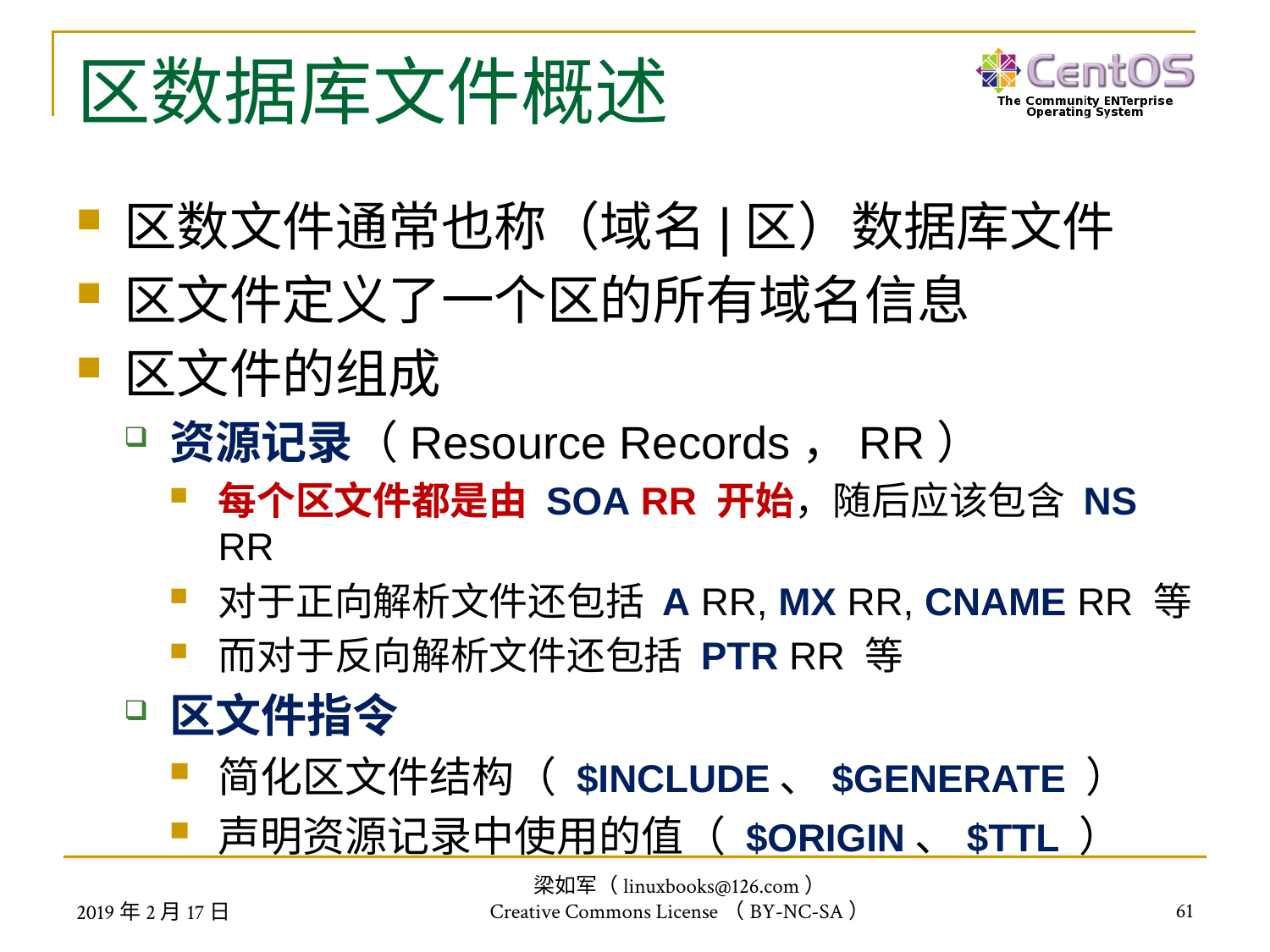

# 区数据库文件概述
区数文件通常也称（域名|区）数据库文件
区文件定义了一个区的所有域名信息
区文件的组成
资源记录（Resource Records，RR）
每个区文件都是由 SOA RR 开始，随后应该包含 NS RR
对于正向解析文件还包括 A RR, MX RR, CNAME RR 等
而对于反向解析文件还包括 PTR RR 等
区文件指令
简化区文件结构（ $INCLUDE、$GENERATE ）
声明资源记录中使用的值（ $ORIGIN、$TTL ）

梁如军（linuxbooks@126.com）
Creative Commons License（BY-NC-SA）
2019年2月17日
61